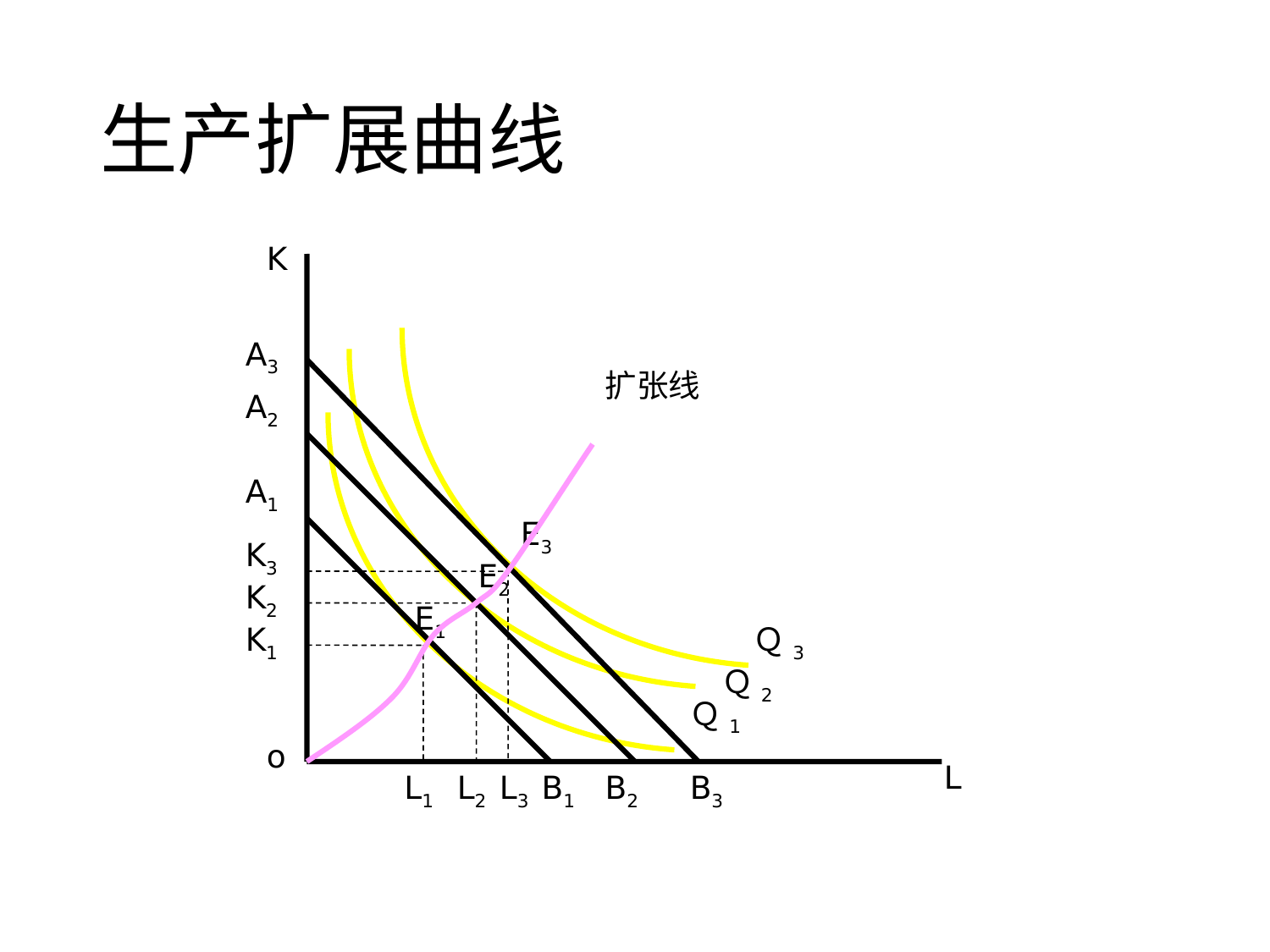

# 生产扩展曲线
K

A3

扩张线
A2

A1
E3

K3
E2
K2

E1

K1
Ｑ3

Ｑ2
Ｑ1
o
L

L1
L2
L3
B1
B2
B3